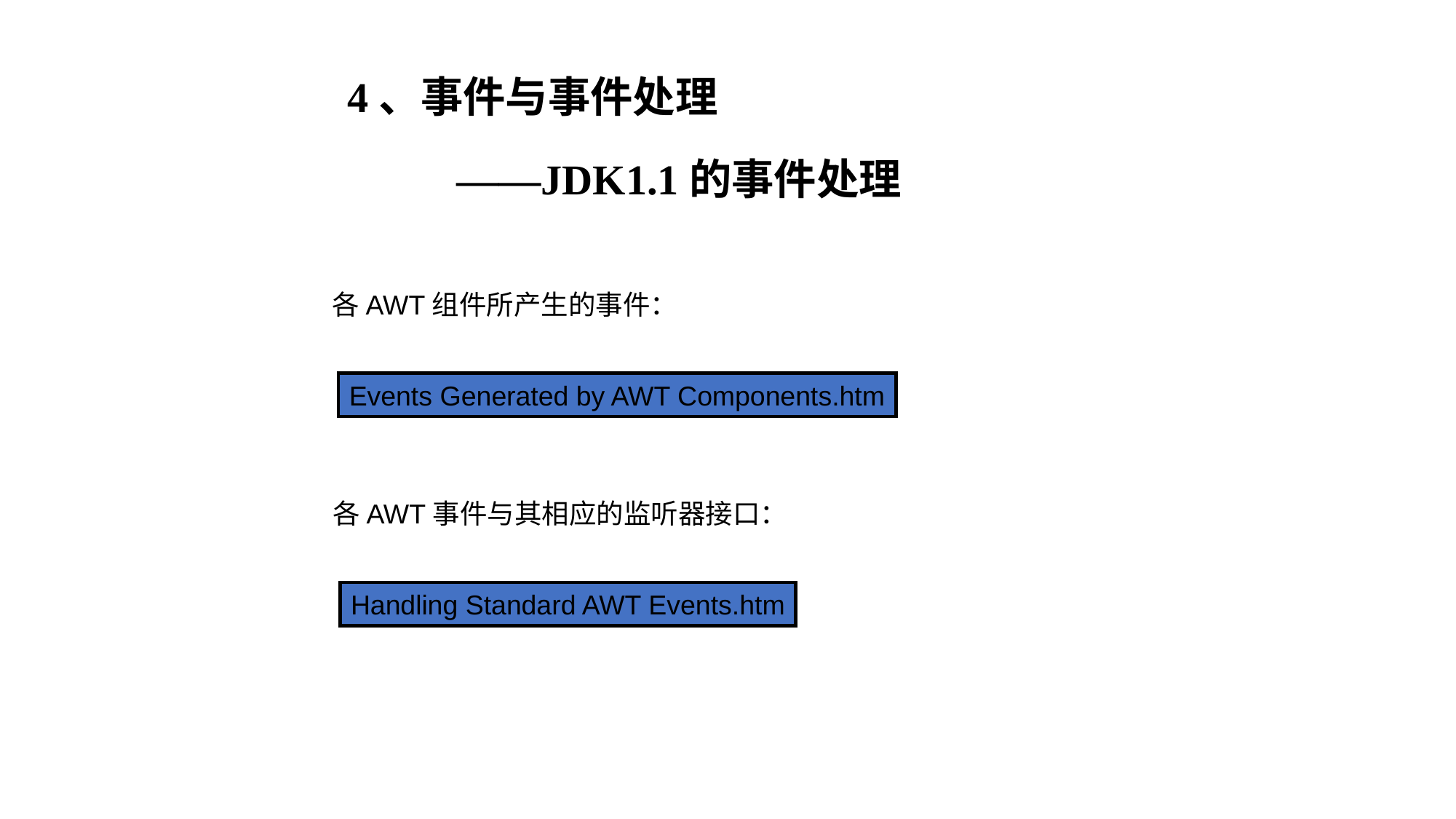

4、事件与事件处理
	——JDK1.1的事件处理
各AWT组件所产生的事件：
Events Generated by AWT Components.htm
各AWT事件与其相应的监听器接口：
Handling Standard AWT Events.htm